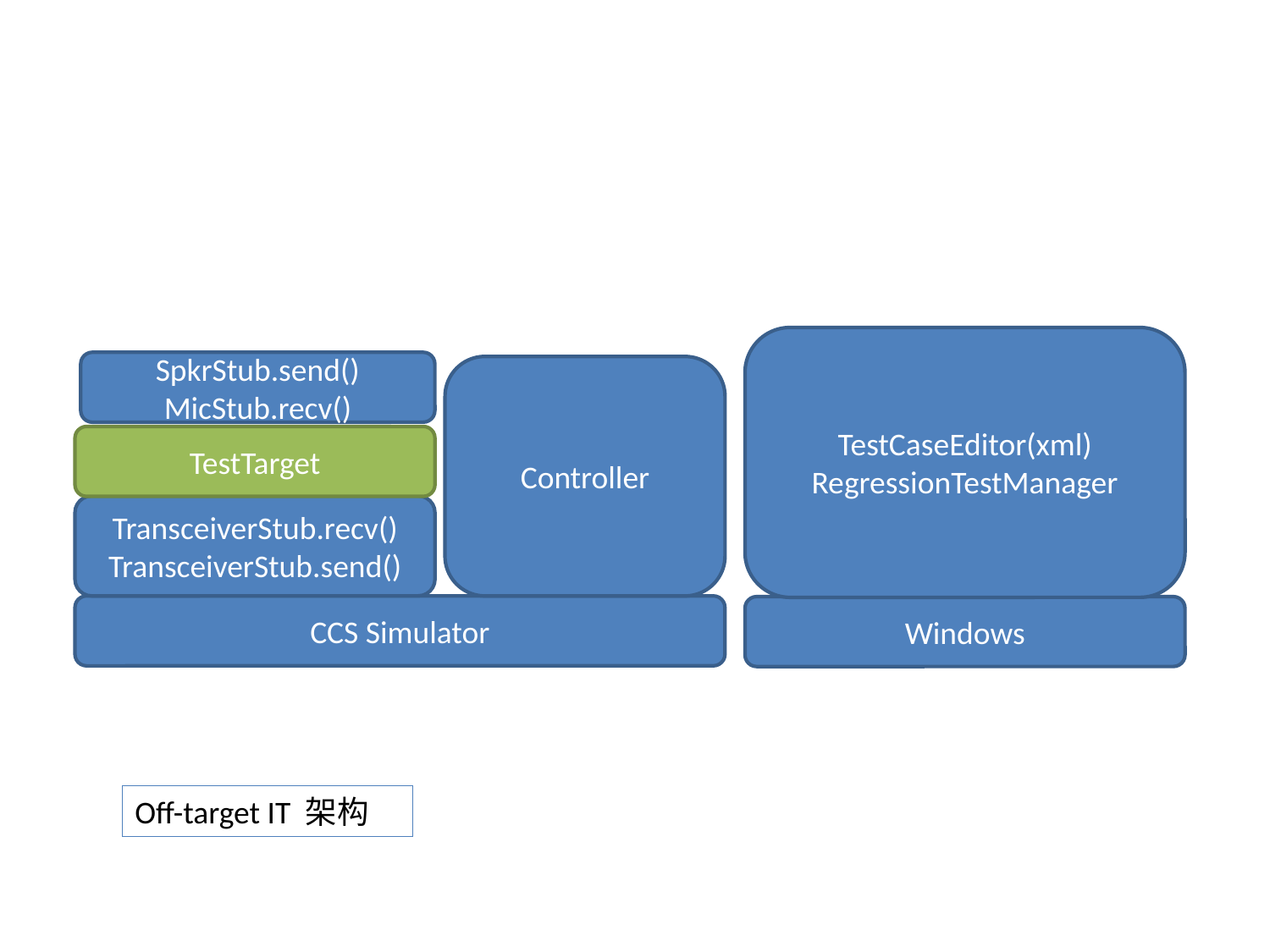

TestCaseEditor(xml)
RegressionTestManager
SpkrStub.send()
MicStub.recv()
Controller
TestTarget
TransceiverStub.recv()
TransceiverStub.send()
CCS Simulator
Windows
Off-target IT 架构